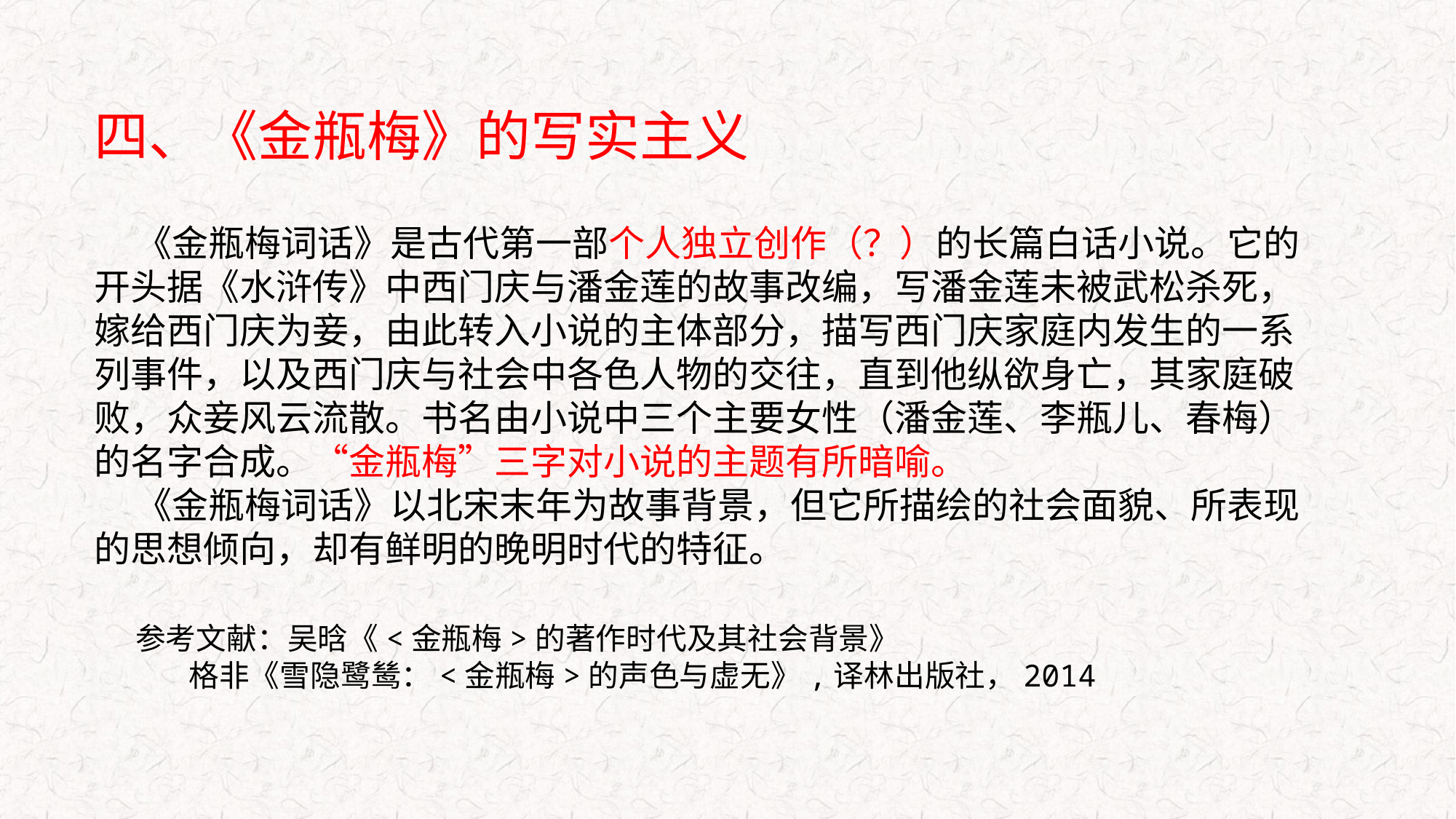

四、《金瓶梅》的写实主义
    《金瓶梅词话》是古代第一部个人独立创作（？）的长篇白话小说。它的开头据《水浒传》中西门庆与潘金莲的故事改编，写潘金莲未被武松杀死，嫁给西门庆为妾，由此转入小说的主体部分，描写西门庆家庭内发生的一系列事件，以及西门庆与社会中各色人物的交往，直到他纵欲身亡，其家庭破败，众妾风云流散。书名由小说中三个主要女性（潘金莲、李瓶儿、春梅）的名字合成。“金瓶梅”三字对小说的主题有所暗喻。
    《金瓶梅词话》以北宋末年为故事背景，但它所描绘的社会面貌、所表现的思想倾向，却有鲜明的晚明时代的特征。

    参考文献：吴晗《<金瓶梅>的著作时代及其社会背景》
             格非《雪隐鹭鸶：<金瓶梅>的声色与虚无》,译林出版社，2014